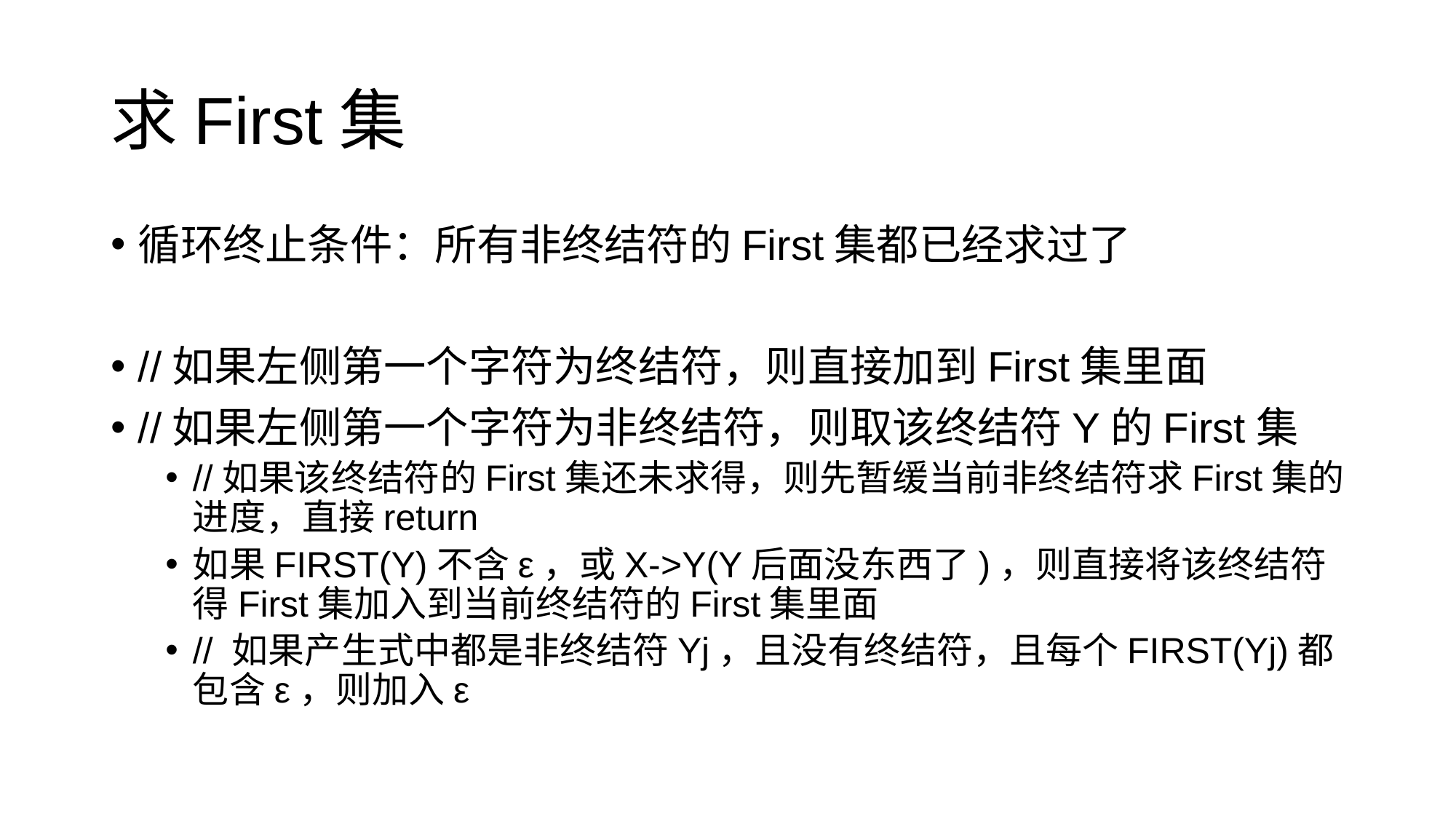

# 求First集
循环终止条件：所有非终结符的First集都已经求过了

//如果左侧第一个字符为终结符，则直接加到First集里面
//如果左侧第一个字符为非终结符，则取该终结符Y的First集
//如果该终结符的First集还未求得，则先暂缓当前非终结符求First集的进度，直接return
如果FIRST(Y)不含ε，或X->Y(Y后面没东西了)，则直接将该终结符得First集加入到当前终结符的First集里面
// 如果产生式中都是非终结符Yj，且没有终结符，且每个FIRST(Yj)都包含ε，则加入ε